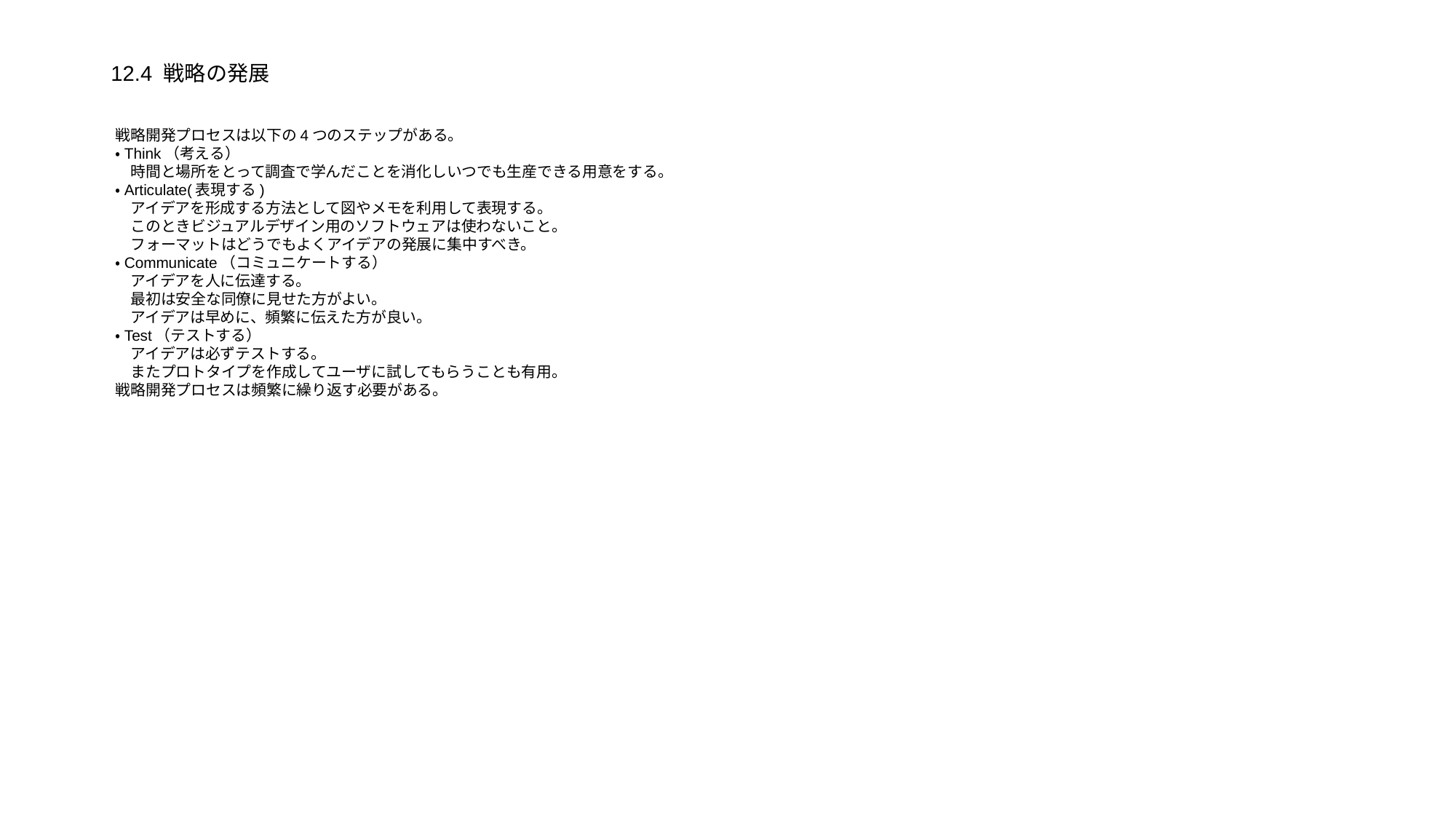

# 12.4 戦略の発展
戦略開発プロセスは以下の4つのステップがある。
・Think（考える）
　時間と場所をとって調査で学んだことを消化しいつでも生産できる用意をする。
・Articulate(表現する)
　アイデアを形成する方法として図やメモを利用して表現する。
　このときビジュアルデザイン用のソフトウェアは使わないこと。
　フォーマットはどうでもよくアイデアの発展に集中すべき。
・Communicate（コミュニケートする）
　アイデアを人に伝達する。
　最初は安全な同僚に見せた方がよい。
　アイデアは早めに、頻繁に伝えた方が良い。
・Test（テストする）
　アイデアは必ずテストする。
　またプロトタイプを作成してユーザに試してもらうことも有用。
戦略開発プロセスは頻繁に繰り返す必要がある。